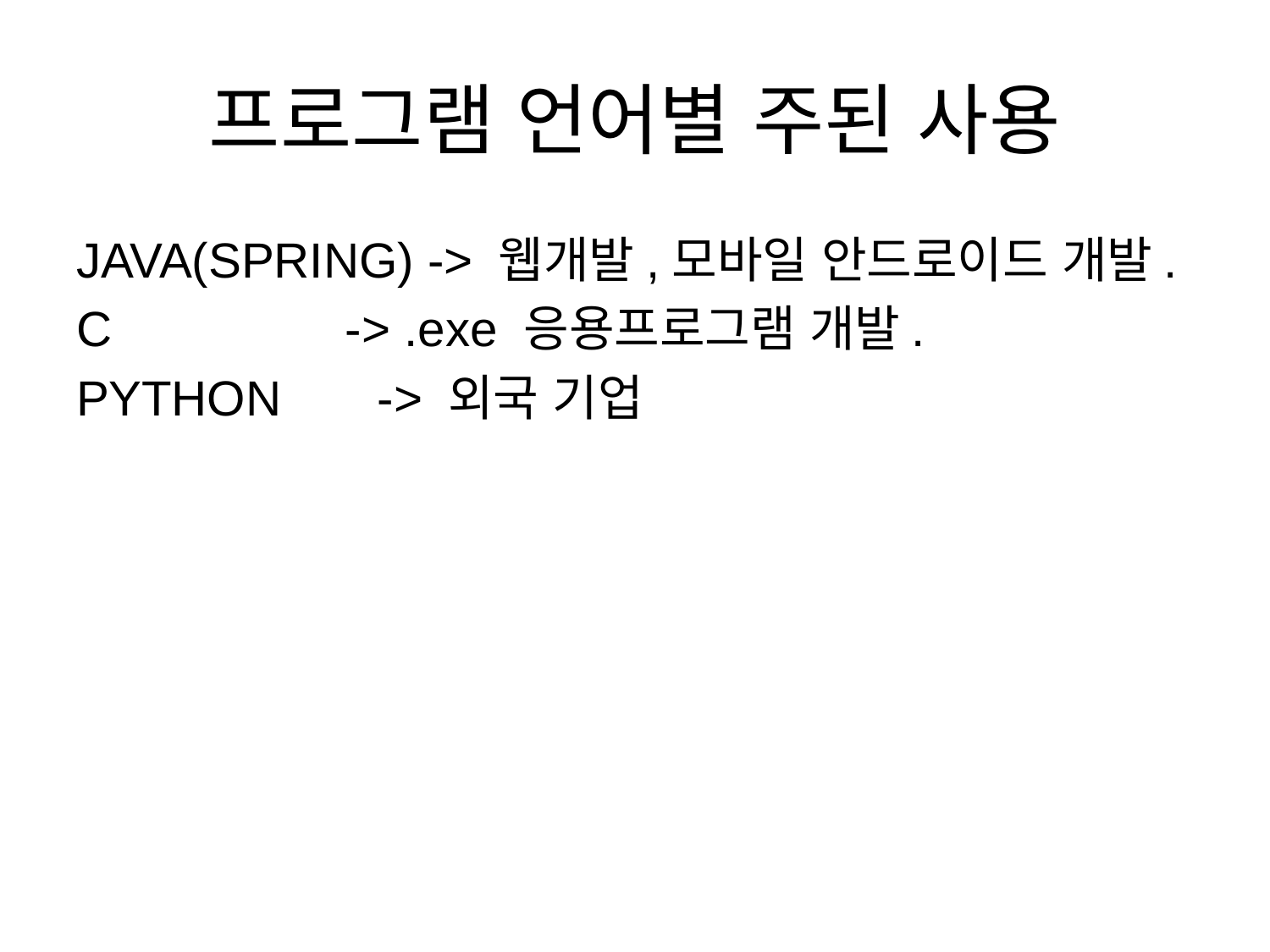

# 프로그램 언어별 주된 사용
JAVA(SPRING) -> 웹개발,모바일 안드로이드 개발.
C                 -> .exe 응용프로그램 개발.
PYTHON       -> 외국 기업